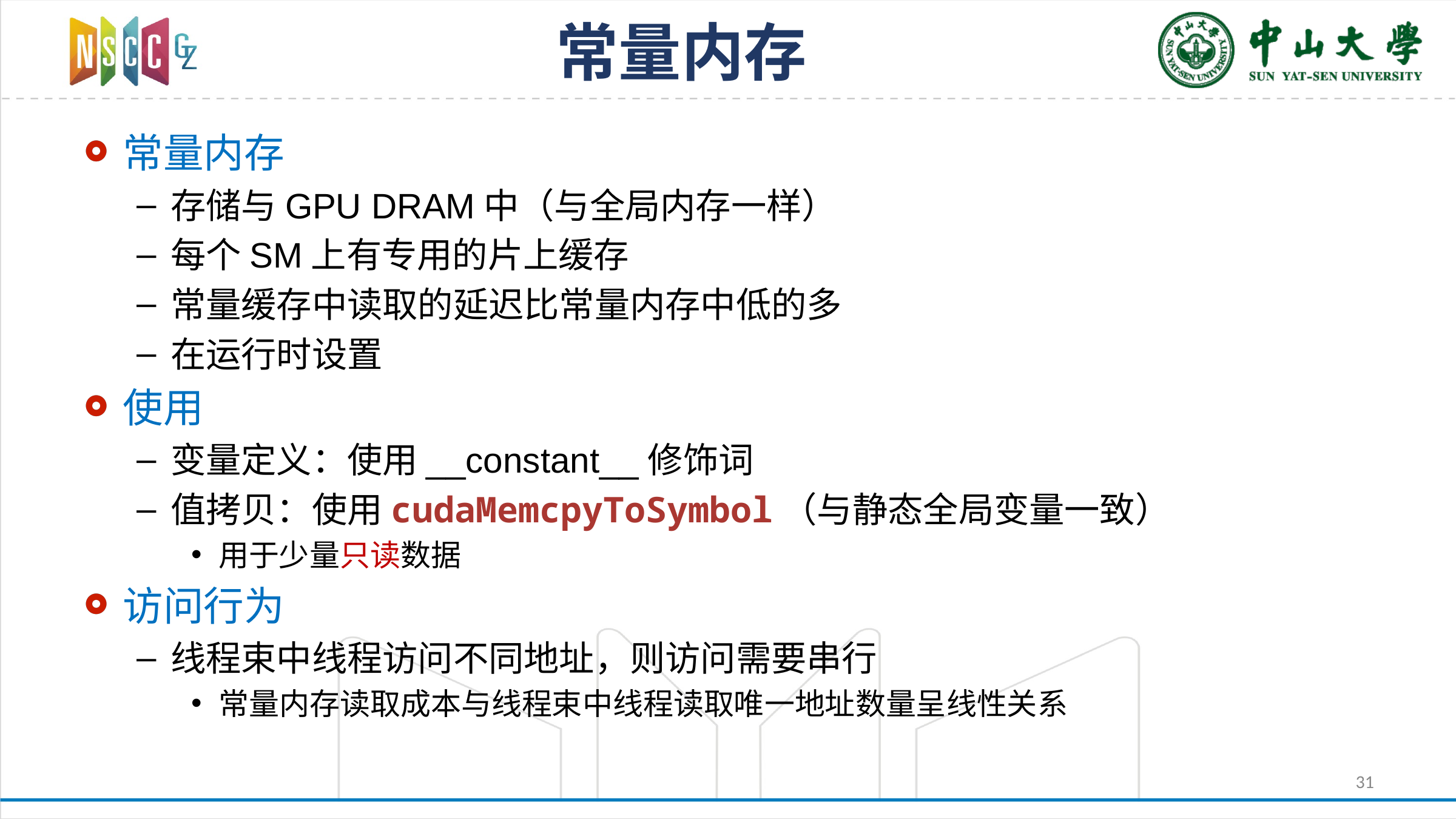

# 常量内存
常量内存
存储与GPU DRAM中（与全局内存一样）
每个SM上有专用的片上缓存
常量缓存中读取的延迟比常量内存中低的多
在运行时设置
使用
变量定义：使用__constant__修饰词
值拷贝：使用cudaMemcpyToSymbol（与静态全局变量一致）
用于少量只读数据
访问行为
线程束中线程访问不同地址，则访问需要串行
常量内存读取成本与线程束中线程读取唯一地址数量呈线性关系
31